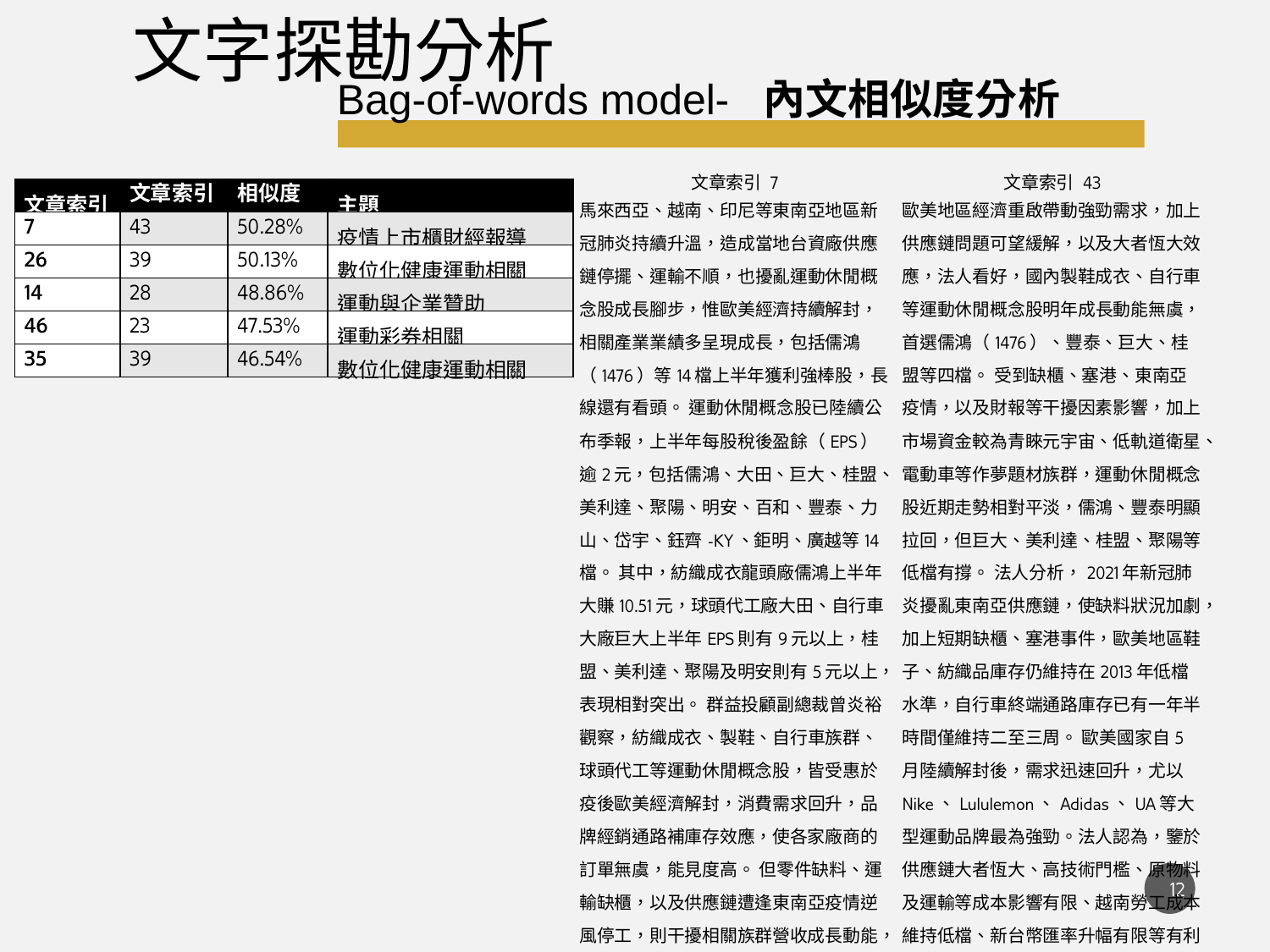

文字探勘分析
Bag-of-words model-  內文相似度分析

| 文章索引 7 | 文章索引 43 |
| --- | --- |
| 馬來西亞、越南、印尼等東南亞地區新冠肺炎持續升溫，造成當地台資廠供應鏈停擺、運輸不順，也擾亂運動休閒概念股成長腳步，惟歐美經濟持續解封，相關產業業績多呈現成長，包括儒鴻（1476）等14檔上半年獲利強棒股，長線還有看頭。 運動休閒概念股已陸續公布季報，上半年每股稅後盈餘（EPS）逾2元，包括儒鴻、大田、巨大、桂盟、美利達、聚陽、明安、百和、豐泰、力山、岱宇、鈺齊-KY、鉅明、廣越等14檔。 其中，紡織成衣龍頭廠儒鴻上半年大賺10.51元，球頭代工廠大田、自行車大廠巨大上半年EPS則有9元以上，桂盟、美利達、聚陽及明安則有5元以上，表現相對突出。 群益投顧副總裁曾炎裕觀察，紡織成衣、製鞋、自行車族群、球頭代工等運動休閒概念股，皆受惠於疫後歐美經濟解封，消費需求回升，品牌經銷通路補庫存效應，使各家廠商的訂單無虞，能見度高。 但零件缺料、運輸缺櫃，以及供應鏈遭逢東南亞疫情逆風停工，則干擾相關族群營收成長動能，以致於近期股價出現修正，但法人近一周仍積極加碼巨大、美利達、明安及豐泰等個股，顯示依舊看好相關個股的後市。 以自行車雙雄為例，….. | 歐美地區經濟重啟帶動強勁需求，加上供應鏈問題可望緩解，以及大者恆大效應，法人看好，國內製鞋成衣、自行車等運動休閒概念股明年成長動能無虞，首選儒鴻（1476）、豐泰、巨大、桂盟等四檔。 受到缺櫃、塞港、東南亞疫情，以及財報等干擾因素影響，加上市場資金較為青睞元宇宙、低軌道衛星、電動車等作夢題材族群，運動休閒概念股近期走勢相對平淡，儒鴻、豐泰明顯拉回，但巨大、美利達、桂盟、聚陽等低檔有撐。 法人分析，2021年新冠肺炎擾亂東南亞供應鏈，使缺料狀況加劇，加上短期缺櫃、塞港事件，歐美地區鞋子、紡織品庫存仍維持在2013年低檔水準，自行車終端通路庫存已有一年半時間僅維持二至三周。 歐美國家自5月陸續解封後，需求迅速回升，尤以Nike、Lululemon、Adidas、UA等大型運動品牌最為強勁。法人認為，鑒於供應鏈大者恆大、高技術門檻、原物料及運輸等成本影響有限、越南勞工成本維持低檔、新台幣匯率升幅有限等有利條件，看好儒鴻、豐泰受惠最大。 自行車方面，雖然各國疫苗覆蓋率提升，中低階車種需.... |
| 文章索引 | 文章索引 | 相似度 | 主題 |
| --- | --- | --- | --- |
| 7 | 43 | 50.28% | 疫情上市櫃財經報導 |
| 26 | 39 | 50.13% | 數位化健康運動相關 |
| 14 | 28 | 48.86% | 運動與企業贊助 |
| 46 | 23 | 47.53% | 運動彩券相關 |
| 35 | 39 | 46.54% | 數位化健康運動相關 |
12